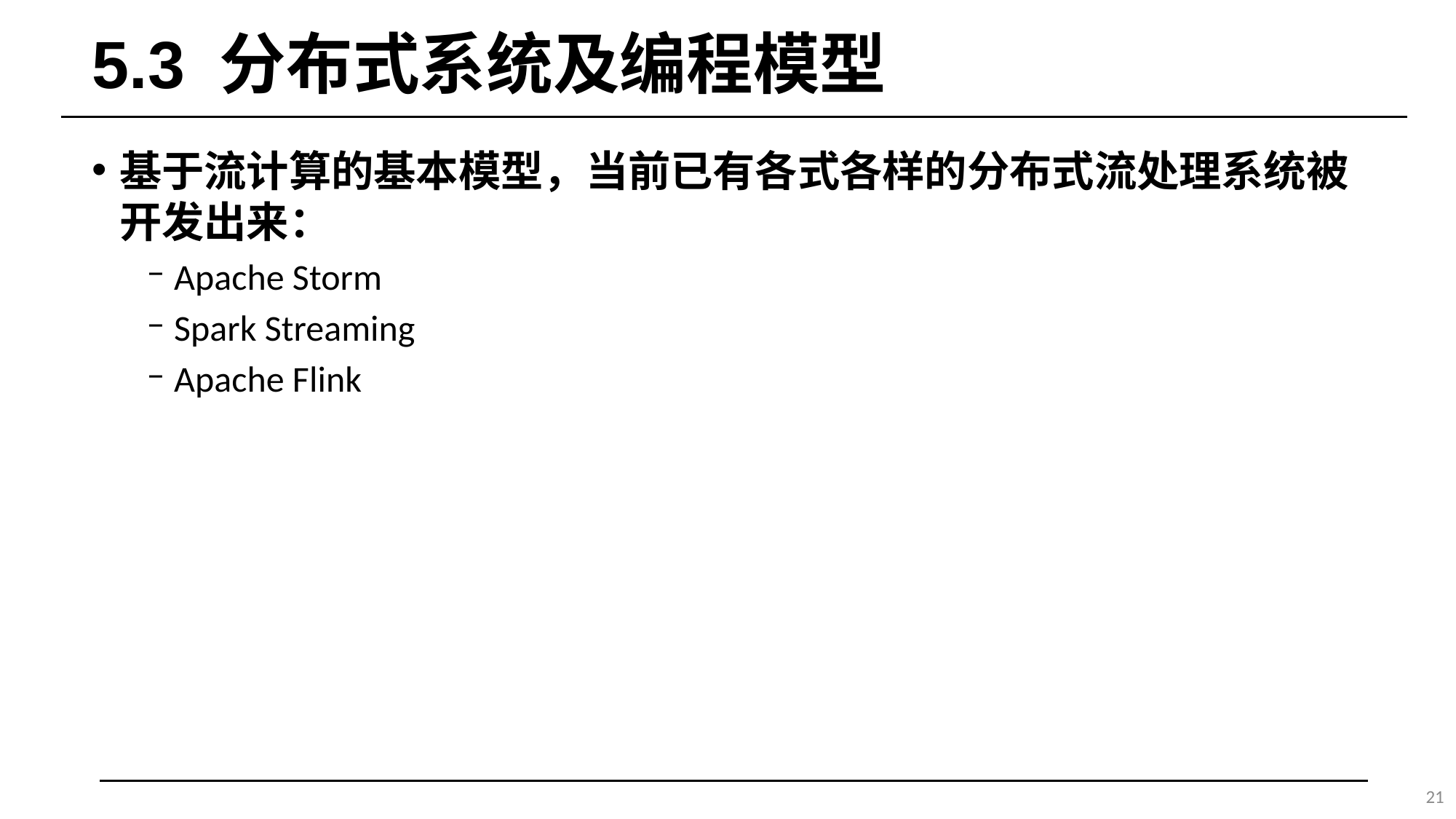

# 5.3 分布式系统及编程模型
基于流计算的基本模型，当前已有各式各样的分布式流处理系统被开发出来：
Apache Storm
Spark Streaming
Apache Flink
21